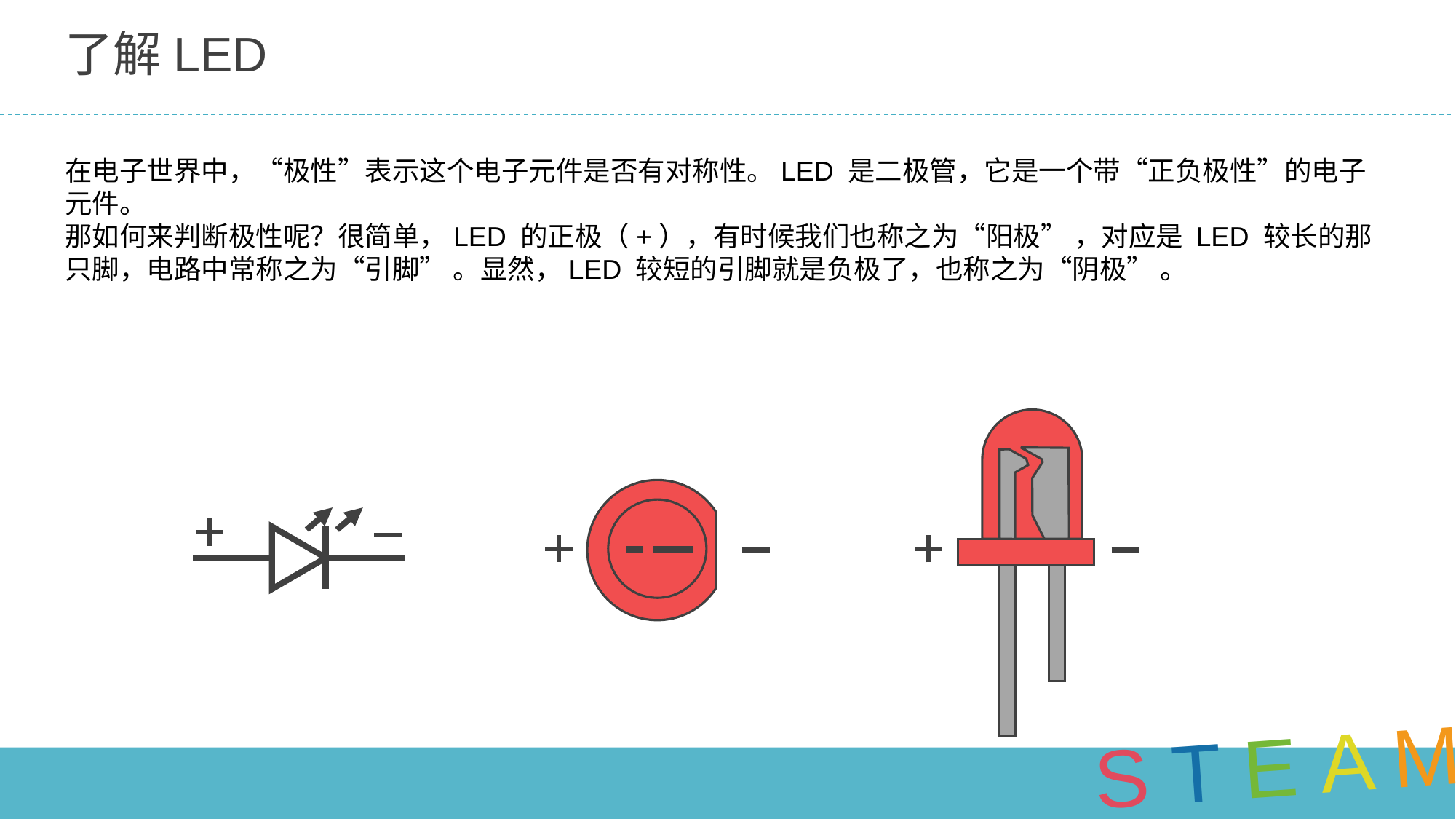

# 了解LED
在电子世界中，“极性”表示这个电子元件是否有对称性。LED 是二极管，它是一个带“正负极性”的电子元件。
那如何来判断极性呢？很简单，LED 的正极（+），有时候我们也称之为“阳极” ，对应是 LED 较长的那只脚，电路中常称之为“引脚” 。显然，LED 较短的引脚就是负极了，也称之为“阴极” 。